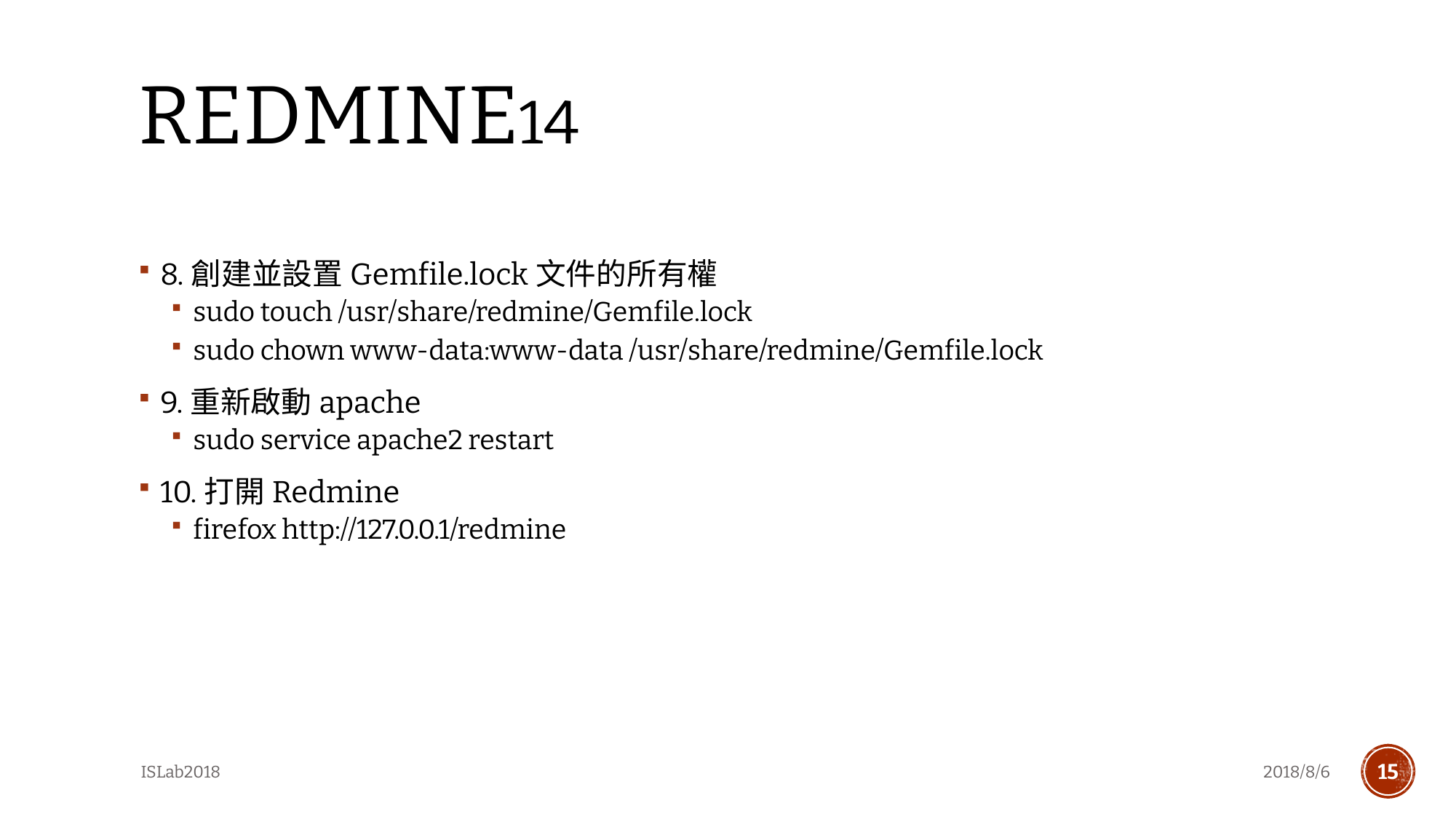

# REDMINE14
8.創建並設置Gemfile.lock文件的所有權
sudo touch /usr/share/redmine/Gemfile.lock
sudo chown www-data:www-data /usr/share/redmine/Gemfile.lock
9.重新啟動apache
sudo service apache2 restart
10.打開Redmine
firefox http://127.0.0.1/redmine
ISLab2018
2018/8/6
15